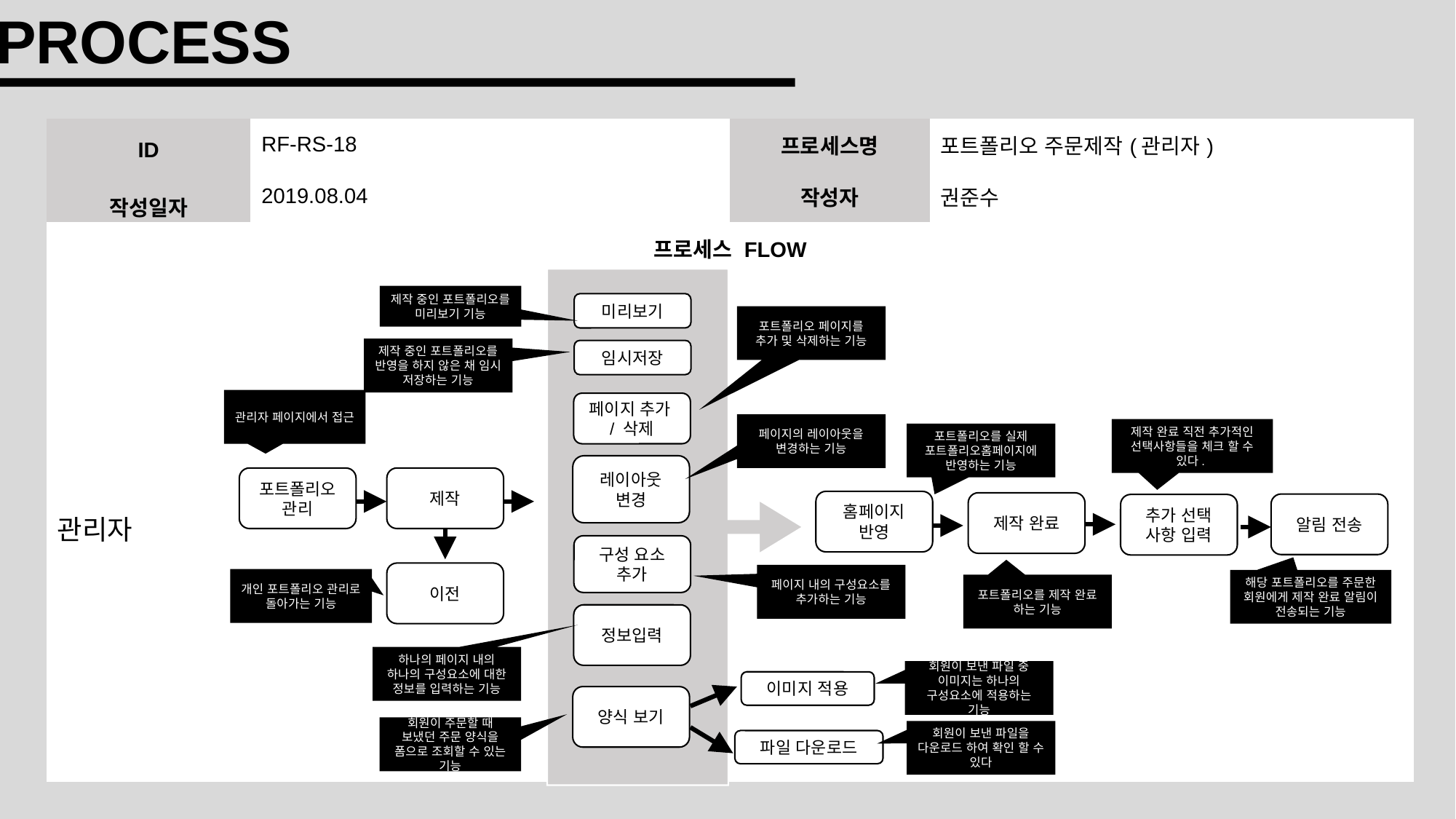

PROCESS

| ID |  | RF-RS-18 | 프로세스명 | 포트폴리오 주문제작(관리자) |
| --- | --- | --- | --- | --- |
| 작성일자 |  | 2019.08.04 | 작성자 | 권준수 |
| 프로세스 FLOW |  |  |  |  |
| 관리자 |  |  |  |  |
제작 중인 포트폴리오를 미리보기 기능
미리보기
포트폴리오 페이지를 추가 및 삭제하는 기능
제작 중인 포트폴리오를 반영을 하지 않은 채 임시 저장하는 기능
임시저장
관리자 페이지에서 접근
페이지 추가/ 삭제

페이지의 레이아웃을 변경하는 기능
제작 완료 직전 추가적인 선택사항들을 체크 할 수 있다.
포트폴리오를 실제 포트폴리오홈페이지에 반영하는 기능
레이아웃 변경
포트폴리오 관리
제작
홈페이지 반영
제작 완료
알림 전송
추가 선택 사항 입력
구성 요소 추가
이전
페이지 내의 구성요소를 추가하는 기능
개인 포트폴리오 관리로 돌아가는 기능
해당 포트폴리오를 주문한 회원에게 제작 완료 알림이 전송되는 기능
포트폴리오를 제작 완료 하는 기능
정보입력
하나의 페이지 내의 하나의 구성요소에 대한 정보를 입력하는 기능
회원이 보낸 파일 중 이미지는 하나의 구성요소에 적용하는 기능
이미지 적용
양식 보기
회원이 주문할 때 보냈던 주문 양식을 폼으로 조회할 수 있는 기능
회원이 보낸 파일을 다운로드 하여 확인 할 수 있다
파일 다운로드